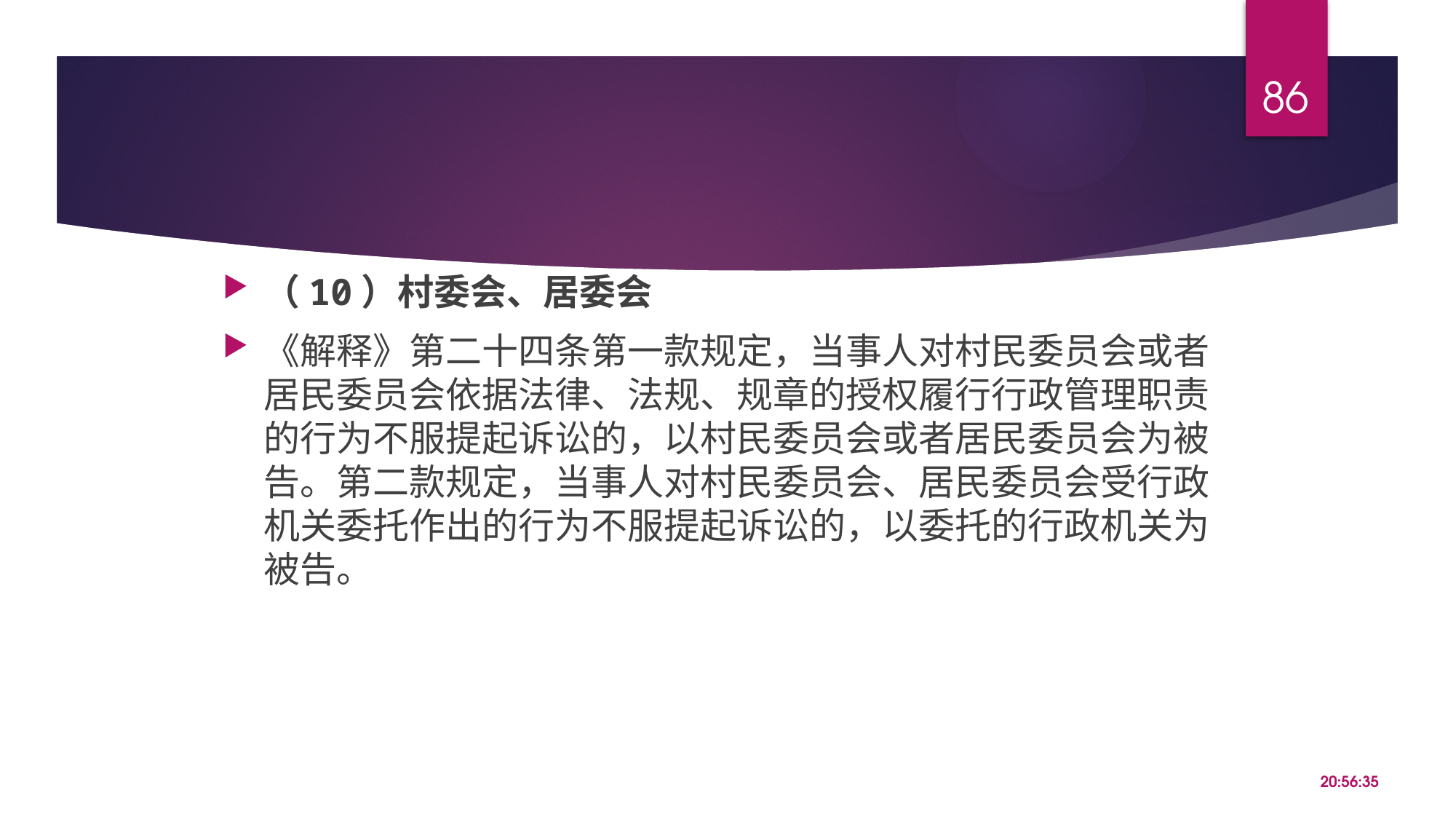

86
#
（10）村委会、居委会
《解释》第二十四条第一款规定，当事人对村民委员会或者居民委员会依据法律、法规、规章的授权履行行政管理职责的行为不服提起诉讼的，以村民委员会或者居民委员会为被告。第二款规定，当事人对村民委员会、居民委员会受行政机关委托作出的行为不服提起诉讼的，以委托的行政机关为被告。

20:56:35